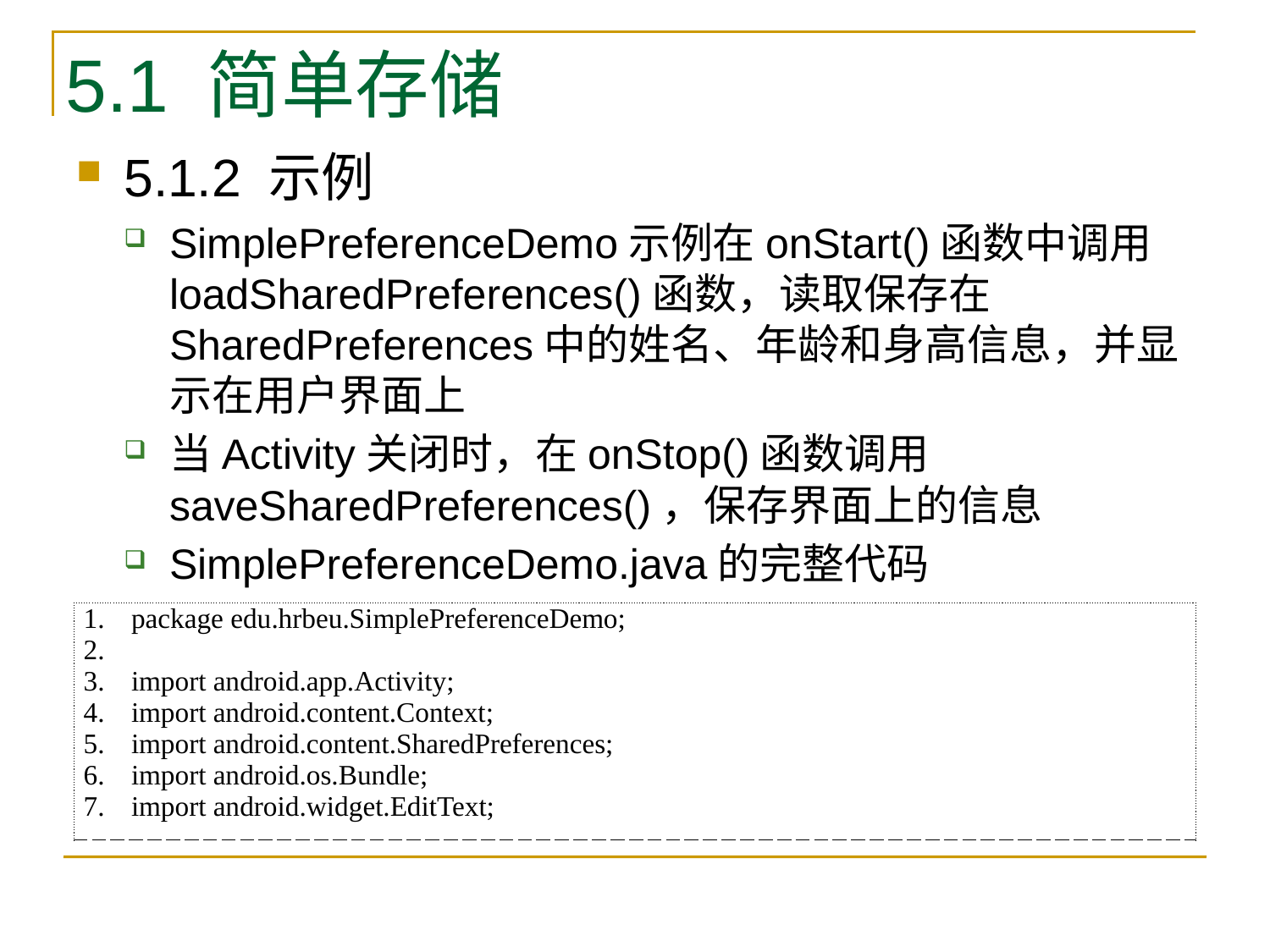

# 5.1 简单存储
5.1.2 示例
SimplePreferenceDemo示例在onStart()函数中调用loadSharedPreferences()函数，读取保存在SharedPreferences中的姓名、年龄和身高信息，并显示在用户界面上
当Activity关闭时，在onStop()函数调用saveSharedPreferences()，保存界面上的信息
SimplePreferenceDemo.java的完整代码

| package edu.hrbeu.SimplePreferenceDemo; import android.app.Activity; import android.content.Context; import android.content.SharedPreferences; import android.os.Bundle; import android.widget.EditText; |
| --- |